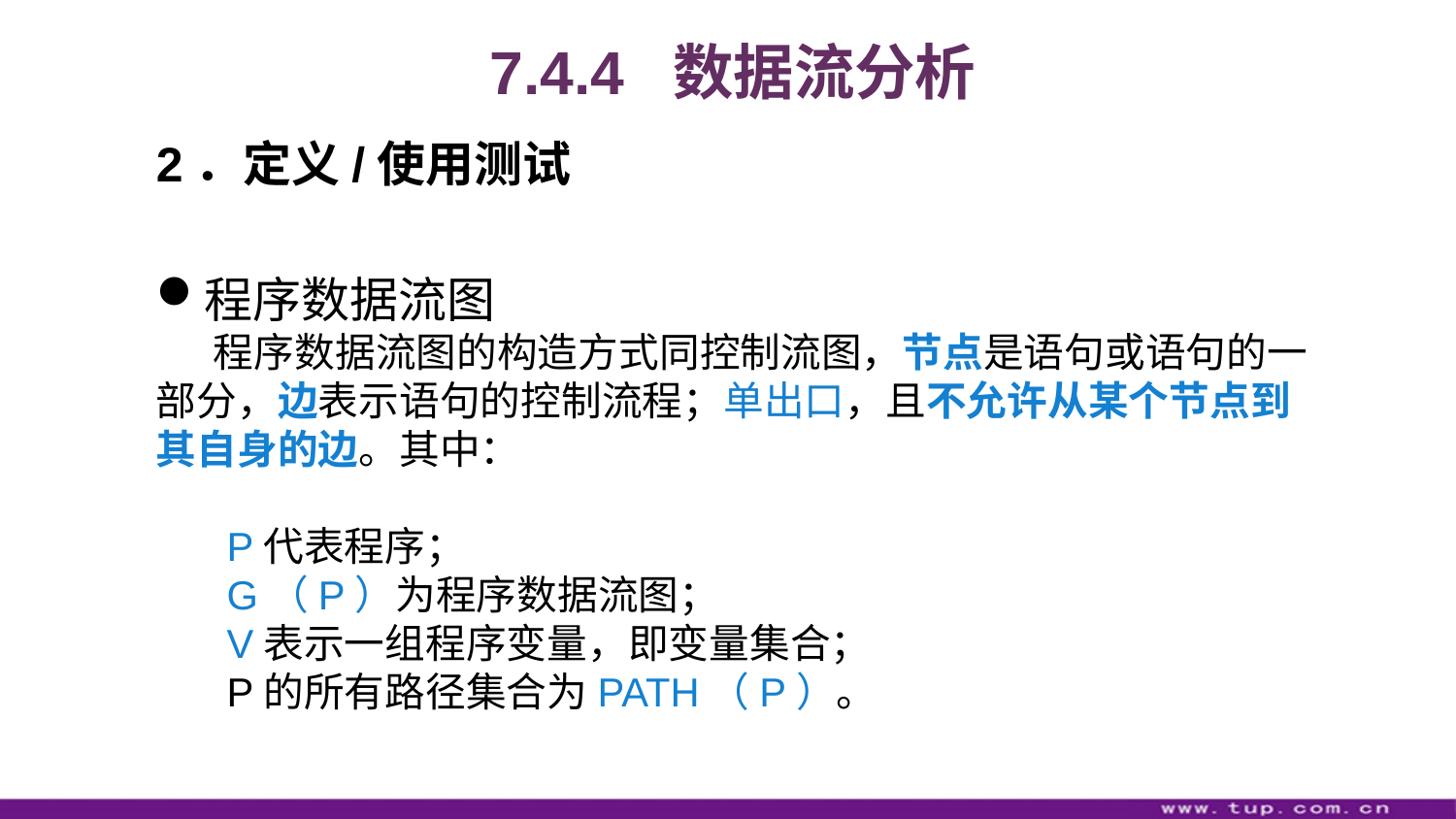

7.4.4  数据流分析
2．定义/使用测试

程序数据流图
程序数据流图的构造方式同控制流图，节点是语句或语句的一部分，边表示语句的控制流程；单出口，且不允许从某个节点到其自身的边。其中：

P代表程序；
G（P）为程序数据流图；
V表示一组程序变量，即变量集合；
P的所有路径集合为PATH（P）。